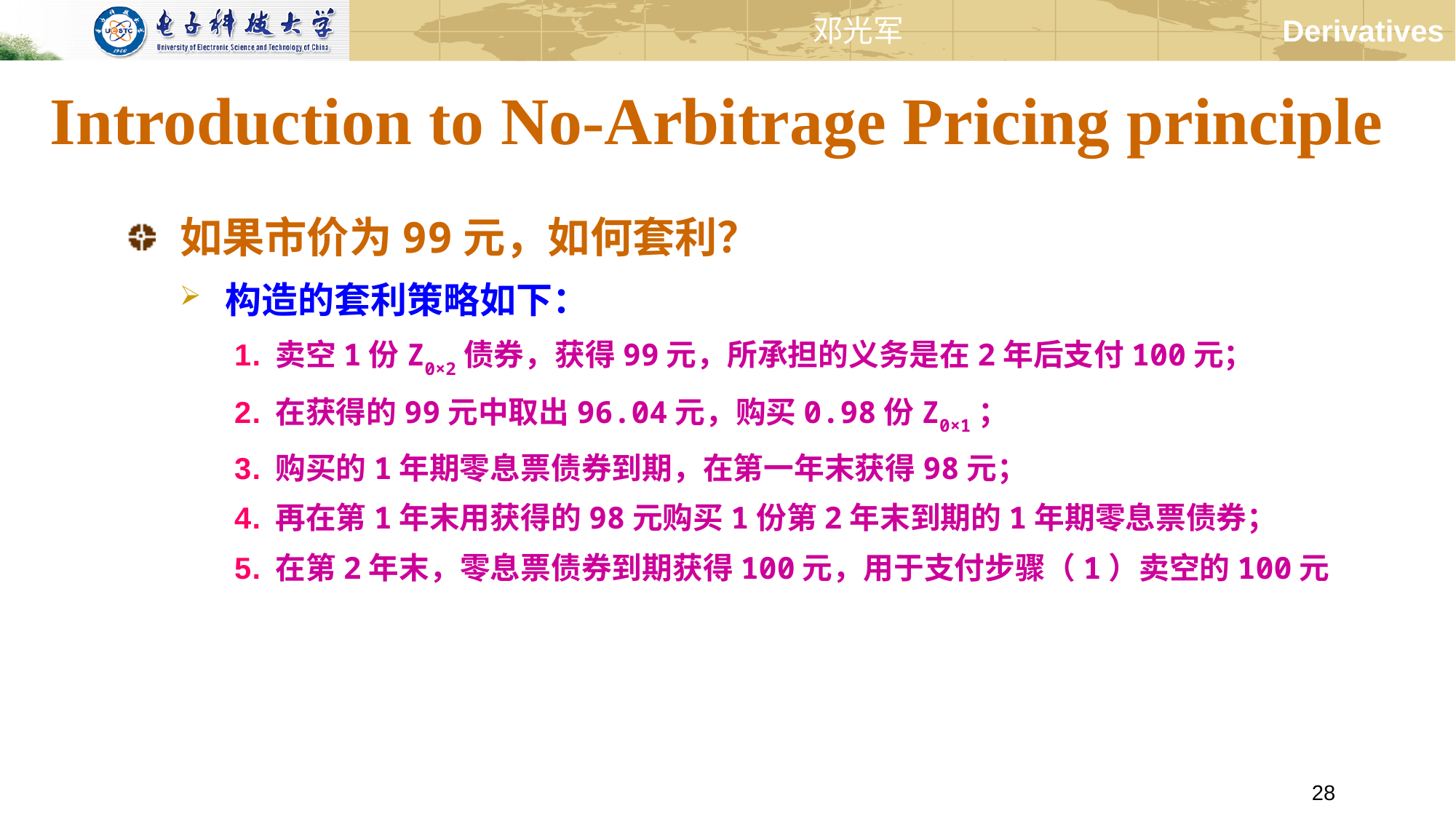

Introduction to No-Arbitrage Pricing principle
如果市价为99元，如何套利？
构造的套利策略如下：
卖空1份Z0×2债券，获得99元，所承担的义务是在2年后支付100元；
在获得的99元中取出96.04元，购买0.98份Z0×1；
购买的1年期零息票债券到期，在第一年末获得98元；
再在第1年末用获得的98元购买1份第2年末到期的1年期零息票债券；
在第2年末，零息票债券到期获得100元，用于支付步骤（1）卖空的100元